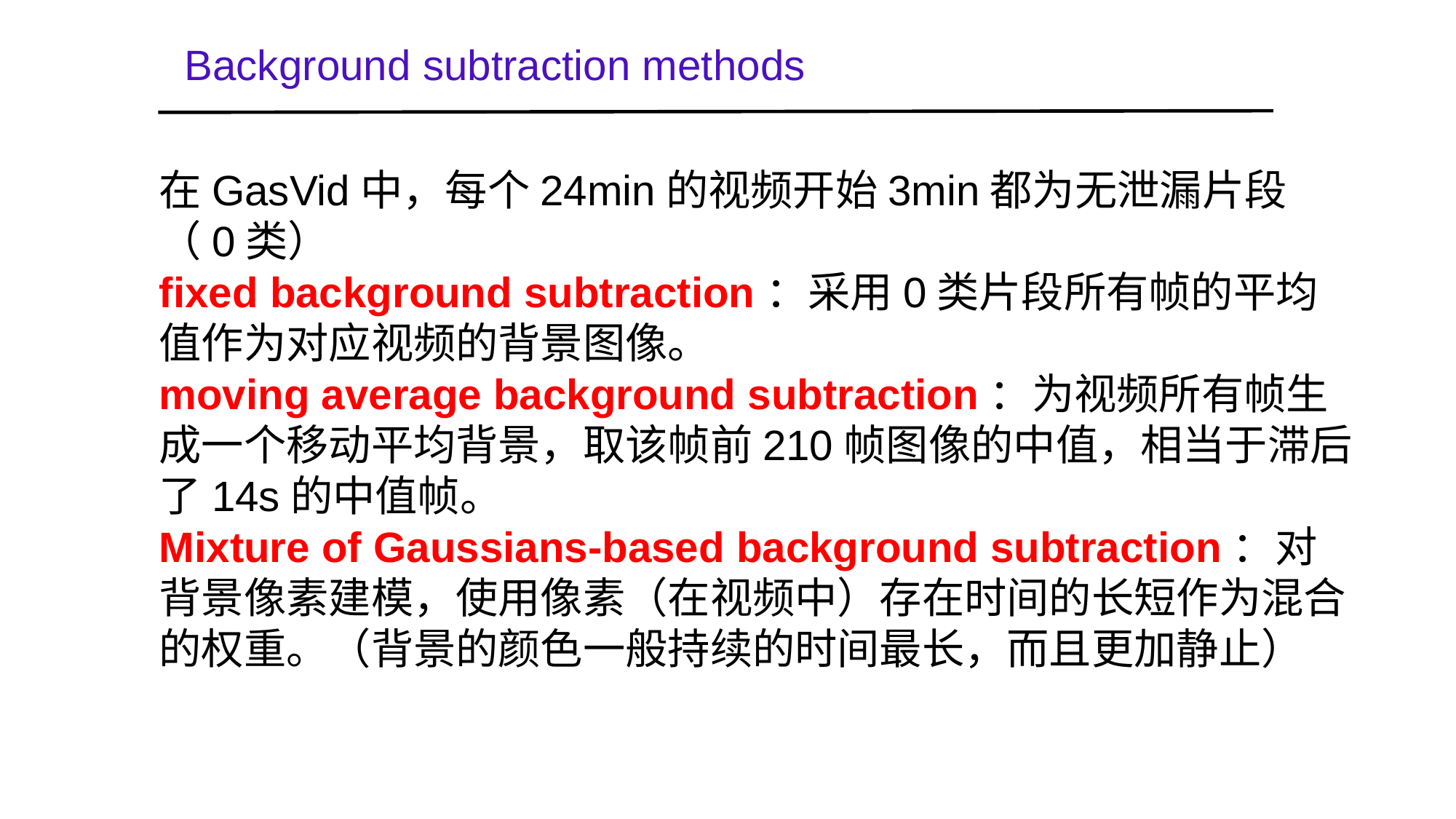

Background subtraction methods
在GasVid中，每个24min的视频开始3min都为无泄漏片段（0类）
fixed background subtraction：采用0类片段所有帧的平均值作为对应视频的背景图像。
moving average background subtraction：为视频所有帧生成一个移动平均背景，取该帧前210帧图像的中值，相当于滞后了14s的中值帧。
Mixture of Gaussians-based background subtraction：对背景像素建模，使用像素（在视频中）存在时间的长短作为混合的权重。（背景的颜色一般持续的时间最长，而且更加静止）